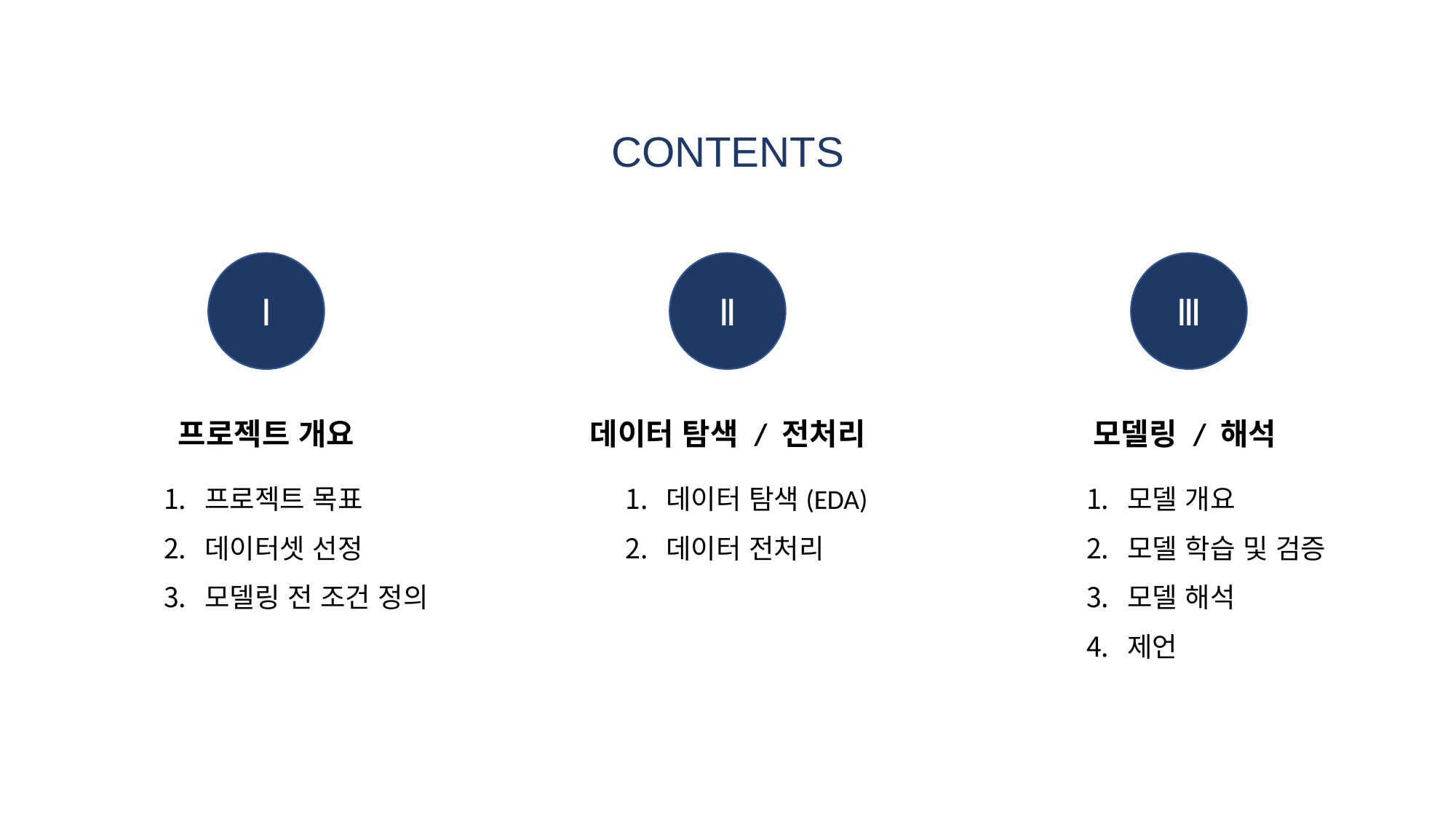

CONTENTS
Ⅰ
Ⅱ
Ⅲ
프로젝트 개요
데이터 탐색 / 전처리
모델링 / 해석
프로젝트 목표
데이터셋 선정
모델링 전 조건 정의
데이터 탐색(EDA)
데이터 전처리
모델 개요
모델 학습 및 검증
모델 해석
제언